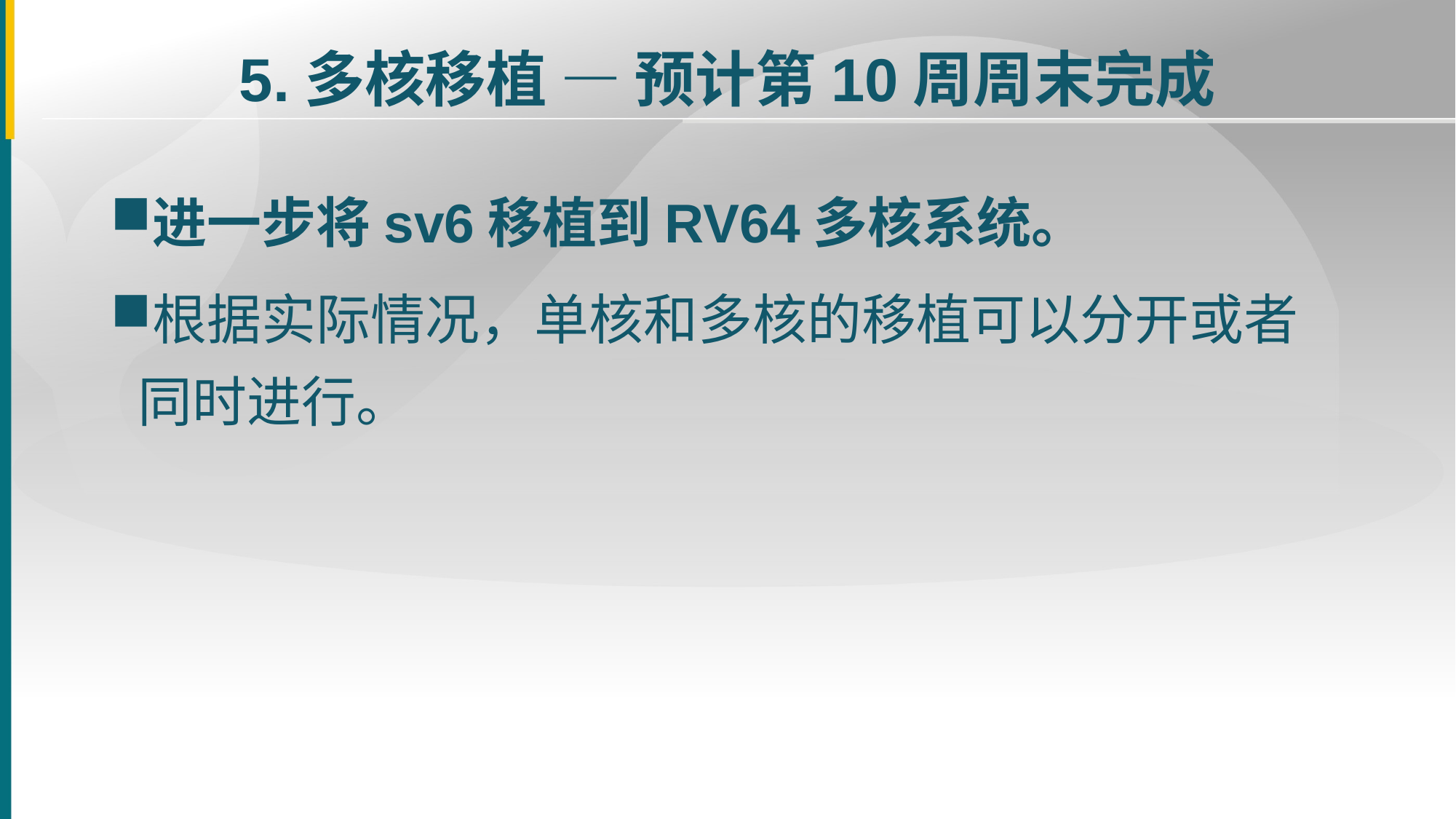

# 5.多核移植 — 预计第10周周末完成
进一步将sv6移植到RV64多核系统。
根据实际情况，单核和多核的移植可以分开或者同时进行。